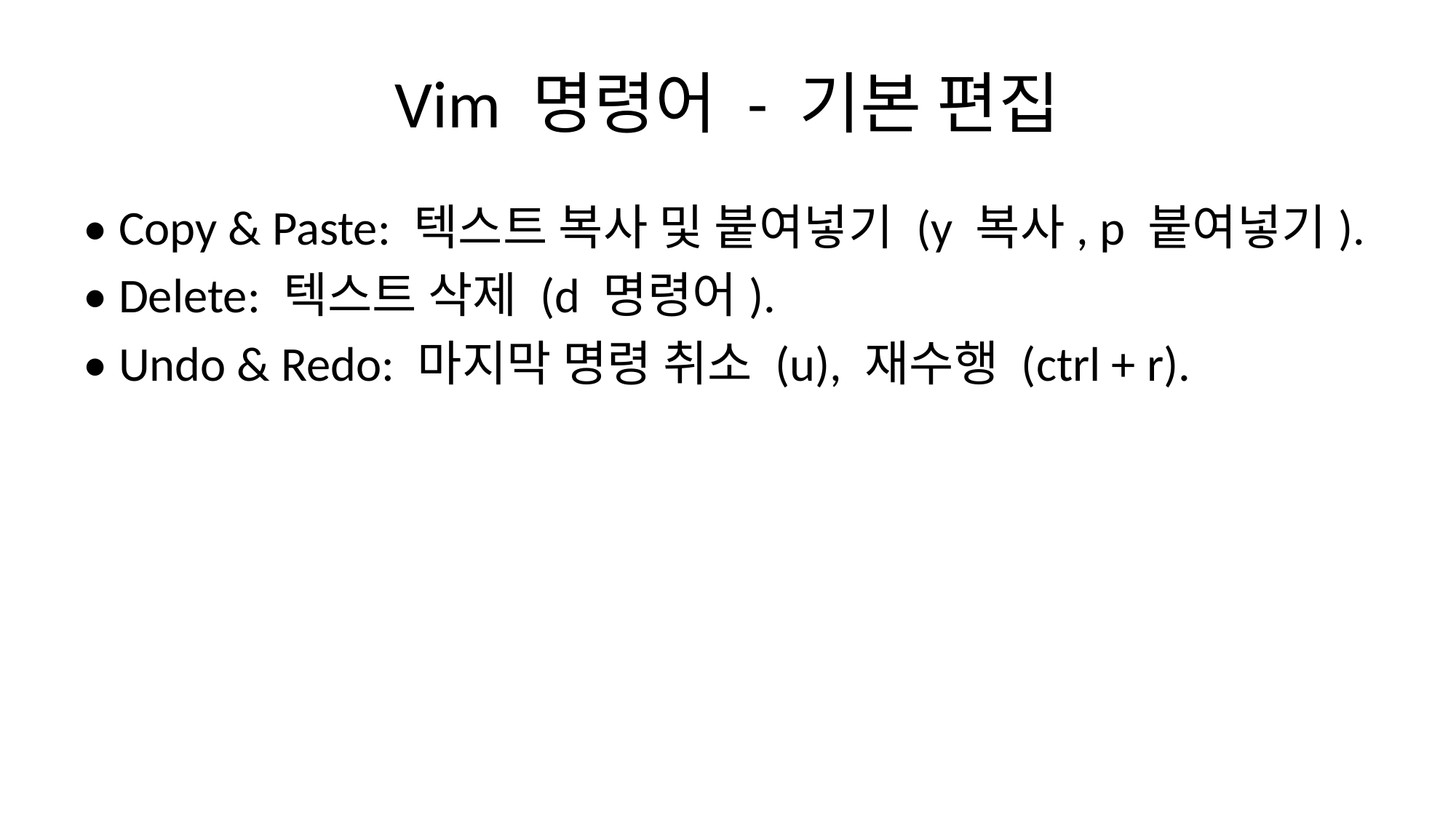

# Vim 명령어 - 기본 편집
• Copy & Paste: 텍스트 복사 및 붙여넣기 (y 복사, p 붙여넣기).
• Delete: 텍스트 삭제 (d 명령어).
• Undo & Redo: 마지막 명령 취소 (u), 재수행 (ctrl + r).